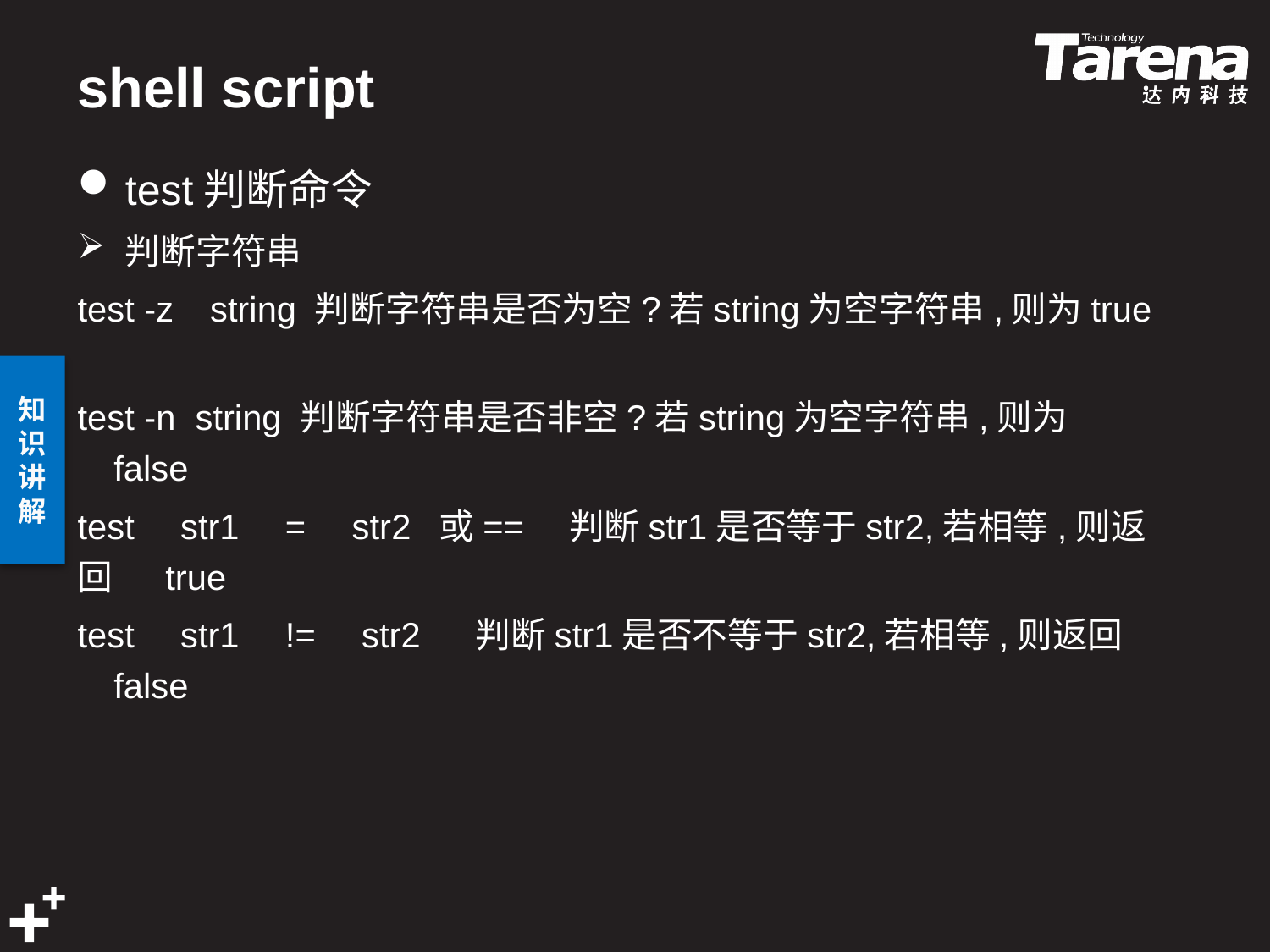

# shell script
test判断命令
判断字符串  
test -z string 判断字符串是否为空?若string为空字符串,则为true 
test -n  string 判断字符串是否非空?若string为空字符串,则为  false 
test  str1  =  str2  或== 判断str1是否等于str2,若相等,则返回  true   
test  str1  !=  str2  判断str1是否不等于str2,若相等,则返回  false  